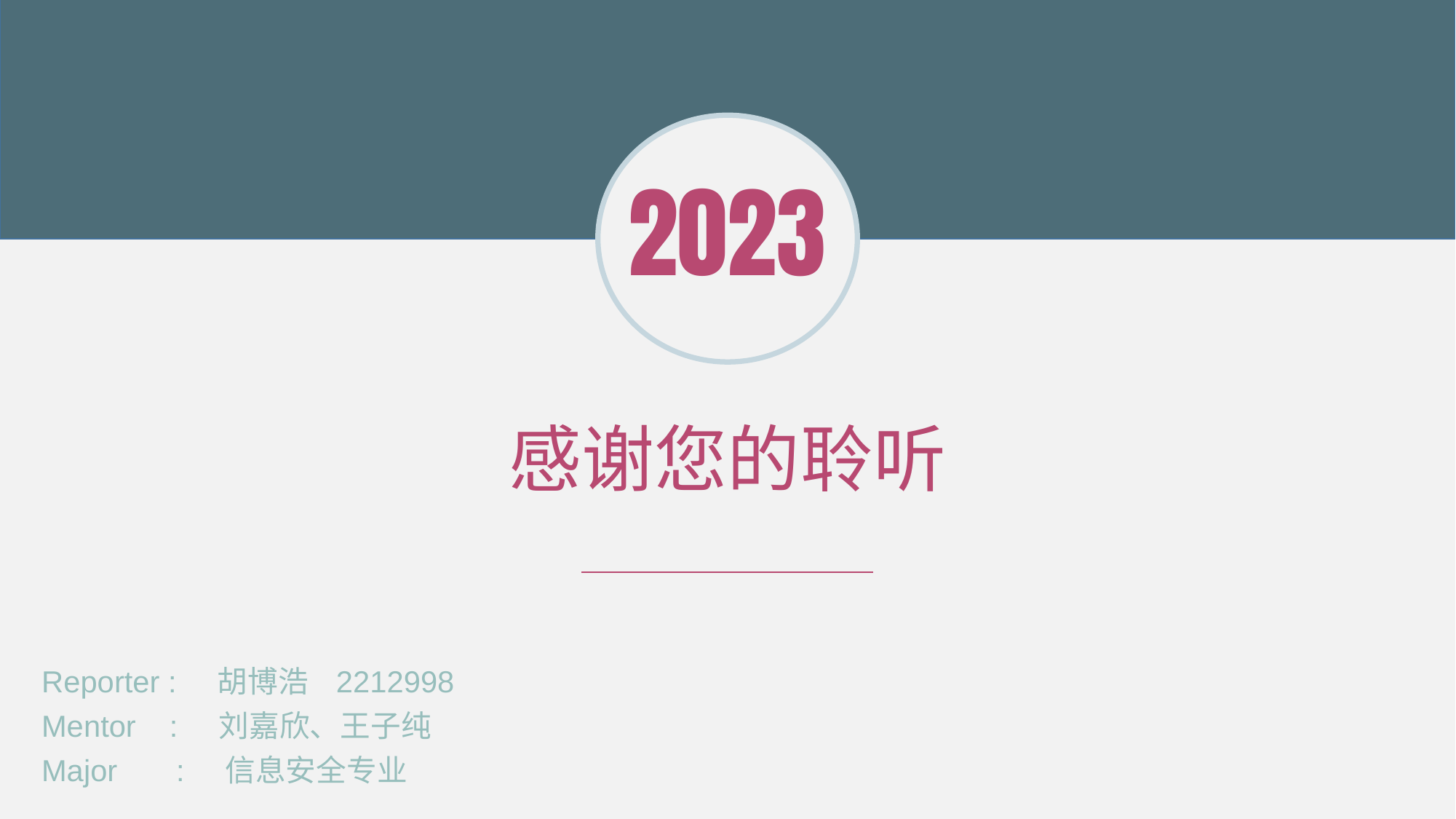

2023
感谢您的聆听
Reporter :    胡博浩   2212998
Mentor    :    刘嘉欣、王子纯
Major       :    信息安全专业